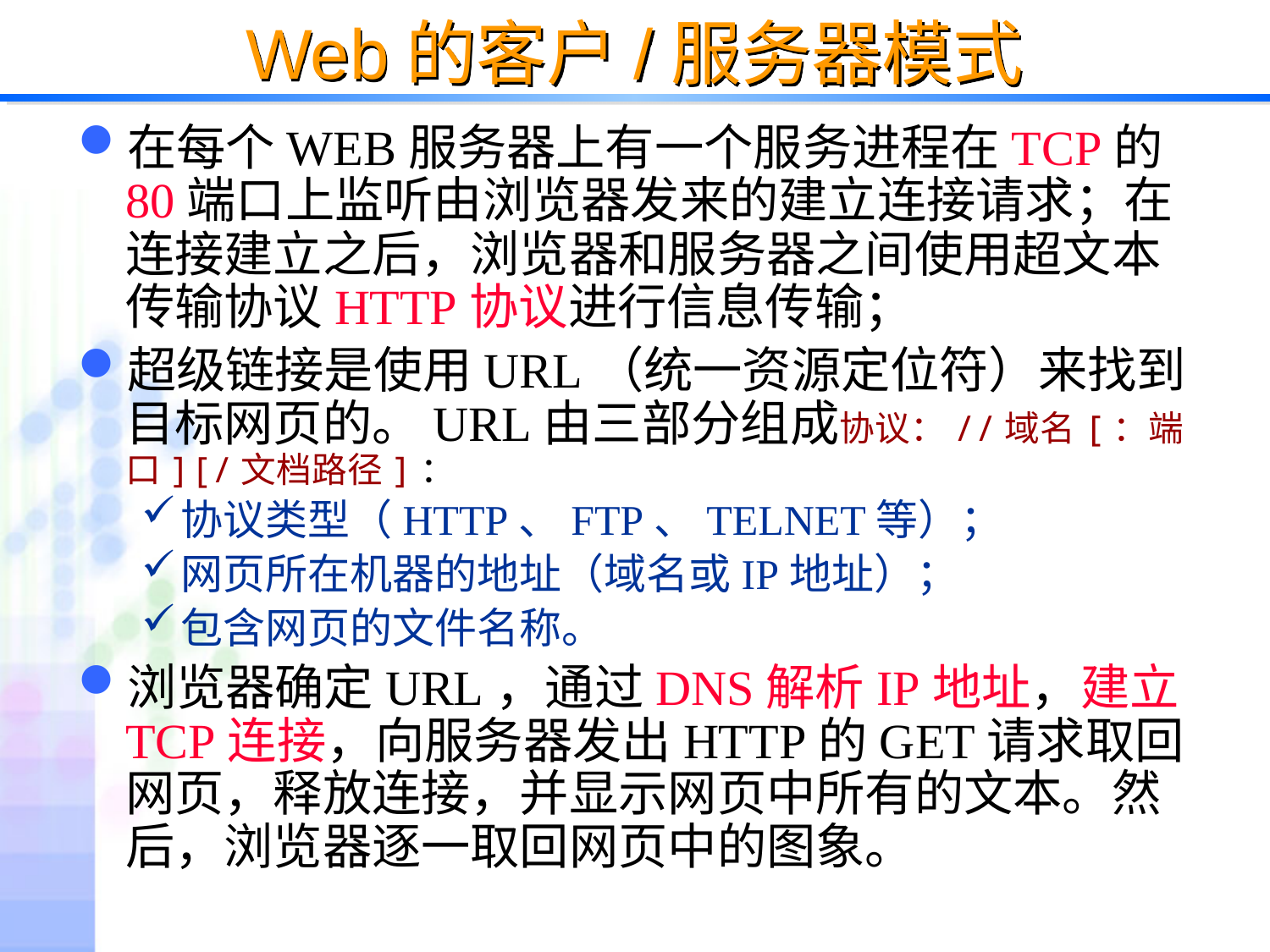

# Web的客户/服务器模式
在每个WEB服务器上有一个服务进程在TCP的80端口上监听由浏览器发来的建立连接请求；在连接建立之后，浏览器和服务器之间使用超文本传输协议HTTP协议进行信息传输；
超级链接是使用URL（统一资源定位符）来找到目标网页的。URL由三部分组成协议：//域名[：端口][/文档路径]：
协议类型（HTTP、FTP、TELNET等）；
网页所在机器的地址（域名或IP地址）；
包含网页的文件名称。
浏览器确定URL，通过DNS解析IP地址，建立TCP连接，向服务器发出HTTP的GET请求取回网页，释放连接，并显示网页中所有的文本。然后，浏览器逐一取回网页中的图象。